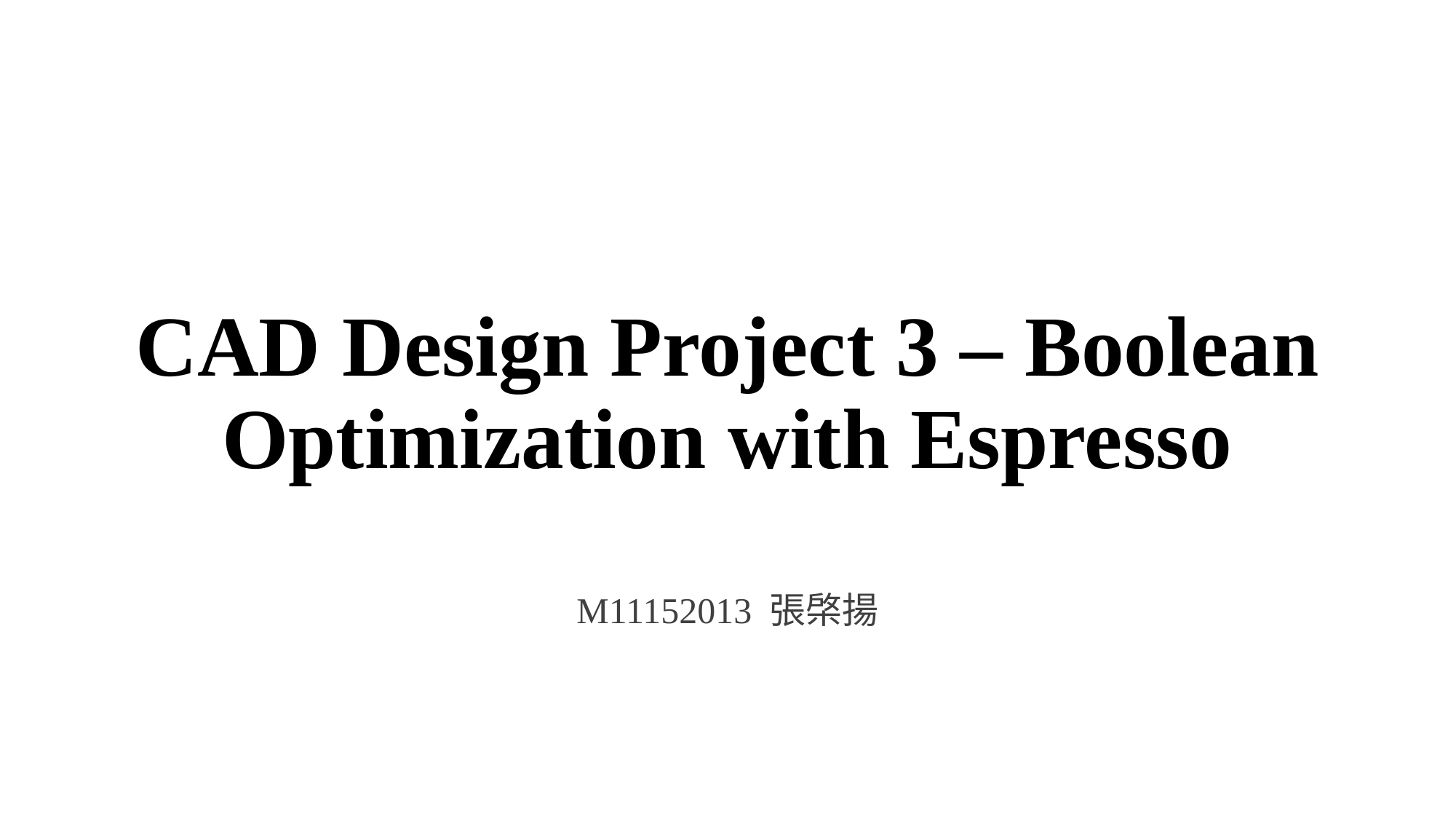

# CAD Design Project 3 – Boolean Optimization with Espresso
M11152013 張棨揚